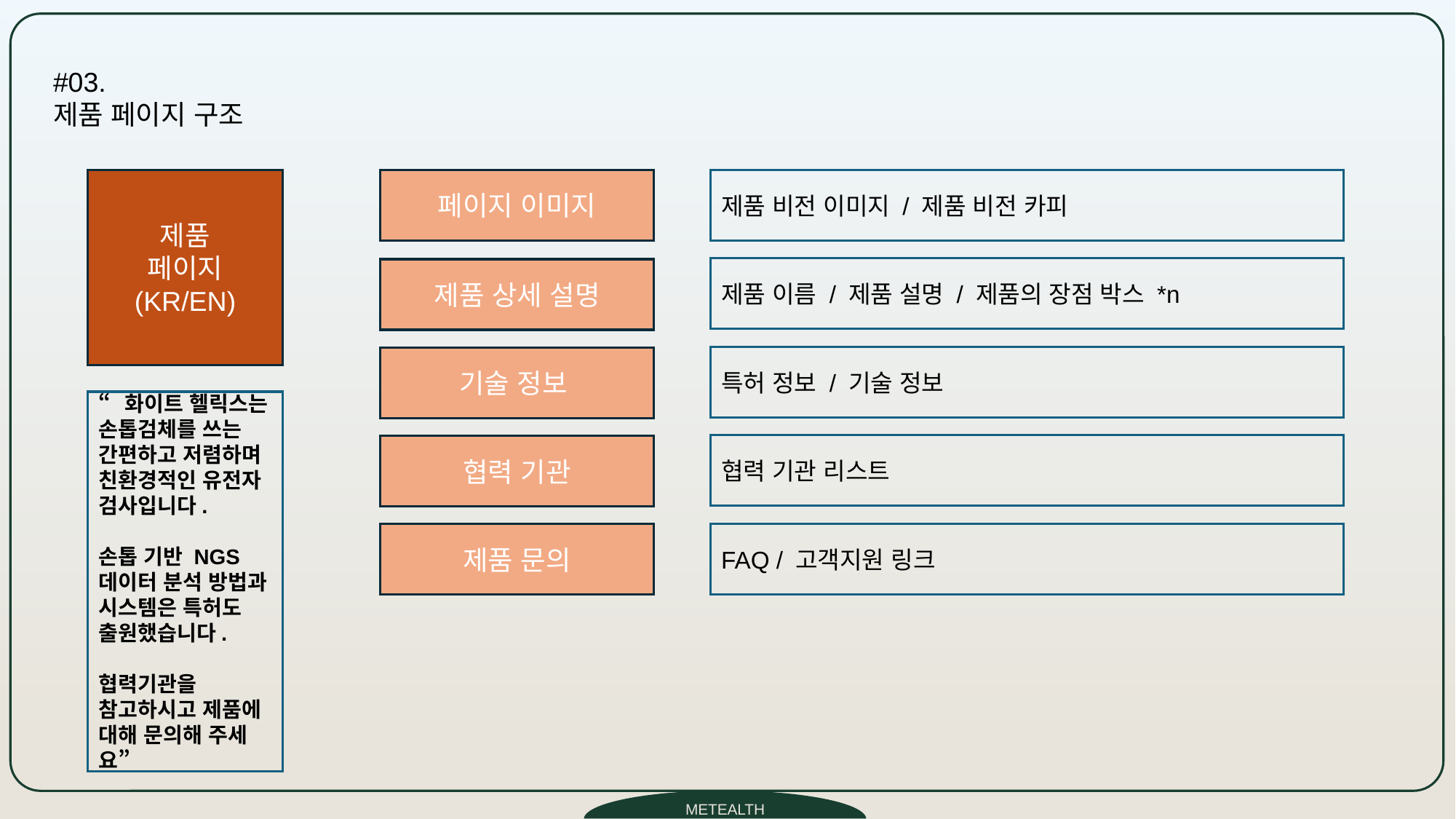

#03.
제품 페이지 구조

제품
페이지
(KR/EN)
페이지 이미지
제품 비전 이미지 / 제품 비전 카피
제품 이름 / 제품 설명 / 제품의 장점 박스 *n
제품 상세 설명
특허 정보 / 기술 정보
기술 정보
“화이트 헬릭스는 손톱검체를 쓰는 간편하고 저렴하며 친환경적인 유전자 검사입니다.

손톱 기반 NGS 데이터 분석 방법과 시스템은 특허도 출원했습니다.

협력기관을 참고하시고 제품에 대해 문의해 주세요”
협력 기관 리스트
협력 기관
FAQ / 고객지원 링크
제품 문의
METEALTH